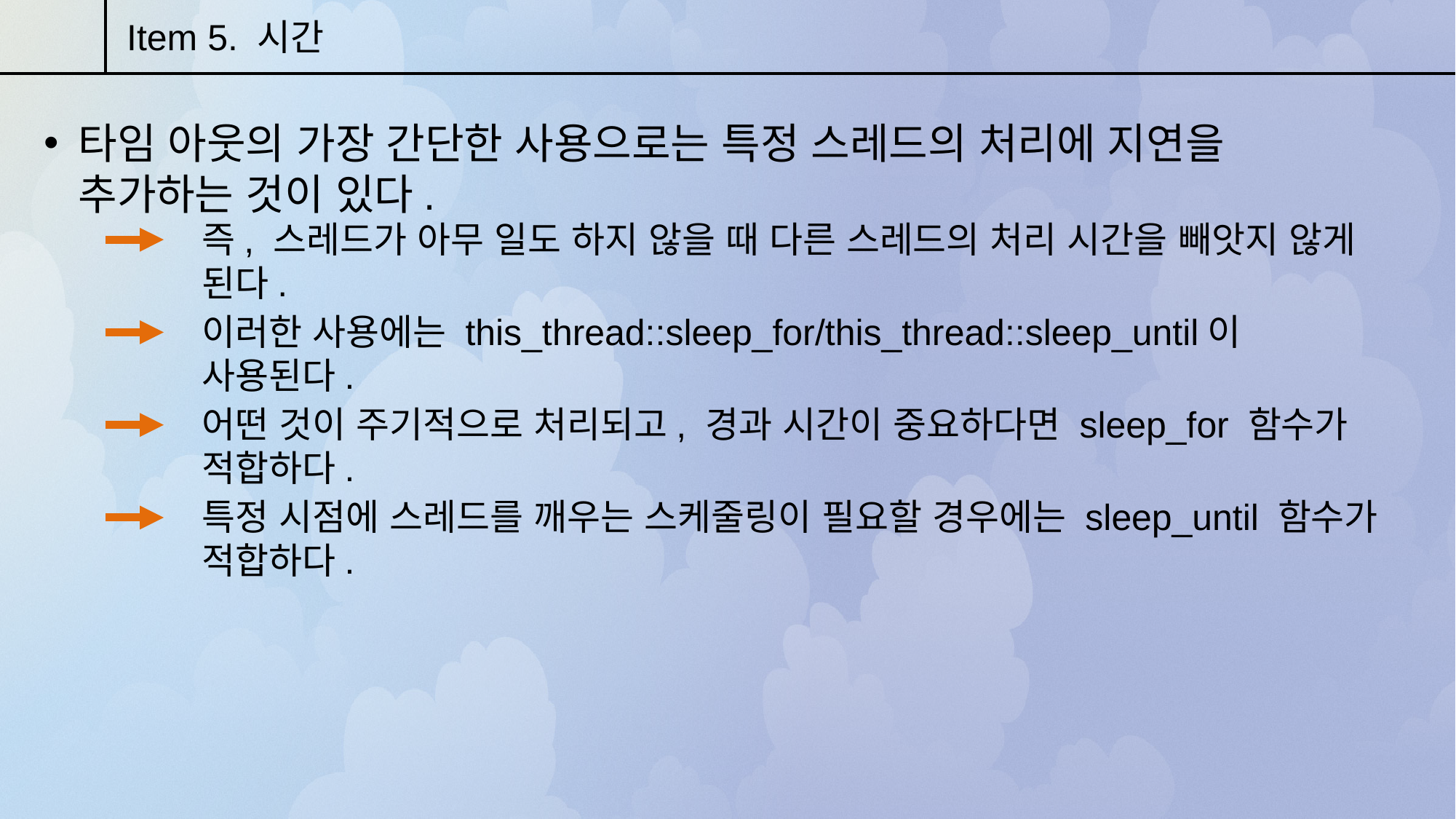

Item 5. 시간
타임 아웃의 가장 간단한 사용으로는 특정 스레드의 처리에 지연을 추가하는 것이 있다.
즉, 스레드가 아무 일도 하지 않을 때 다른 스레드의 처리 시간을 빼앗지 않게 된다.
이러한 사용에는 this_thread::sleep_for/this_thread::sleep_until이 사용된다.
어떤 것이 주기적으로 처리되고, 경과 시간이 중요하다면 sleep_for 함수가 적합하다.
특정 시점에 스레드를 깨우는 스케줄링이 필요할 경우에는 sleep_until 함수가 적합하다.